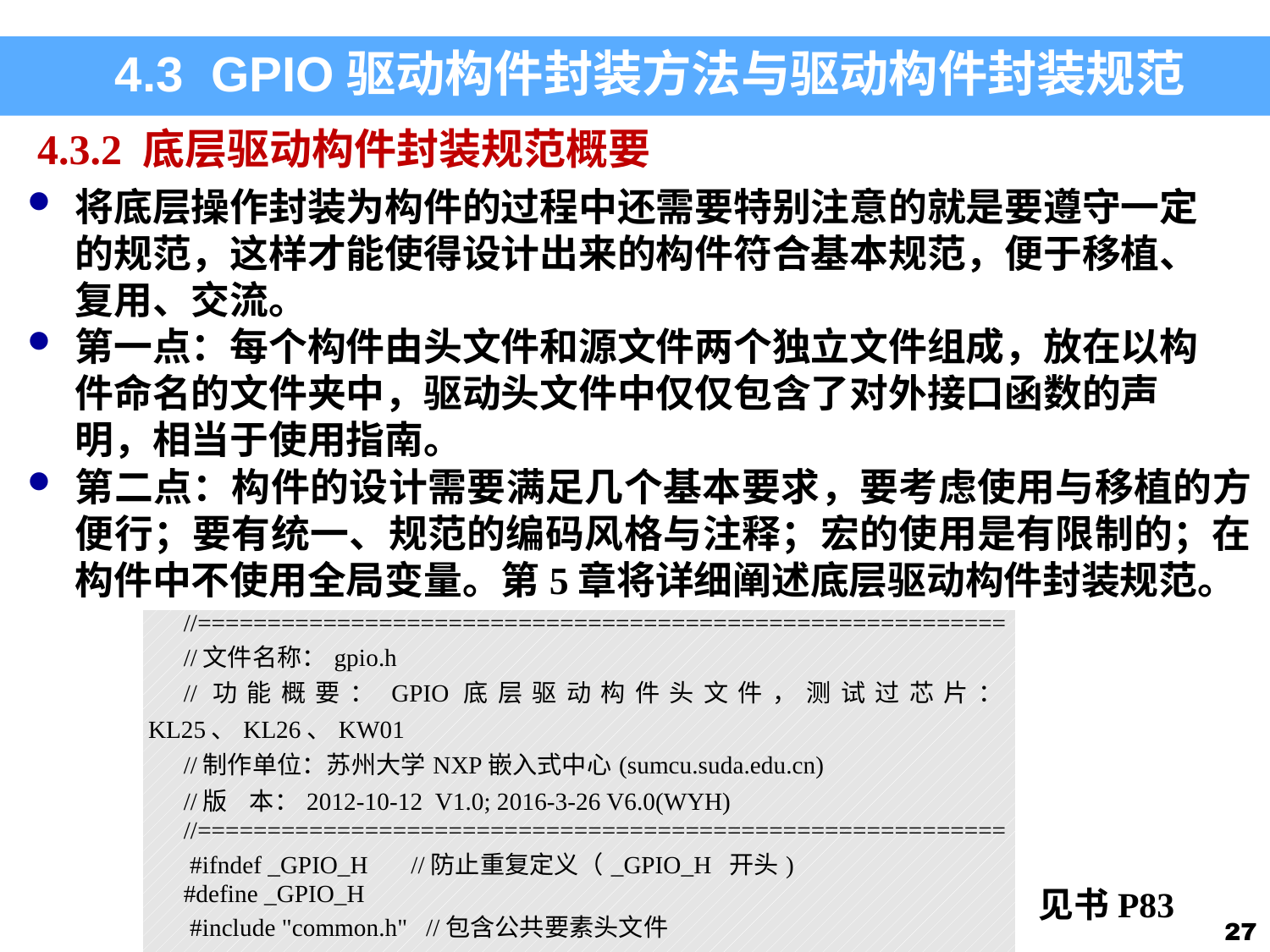

4.3  GPIO驱动构件封装方法与驱动构件封装规范
4.3.2 底层驱动构件封装规范概要
将底层操作封装为构件的过程中还需要特别注意的就是要遵守一定的规范，这样才能使得设计出来的构件符合基本规范，便于移植、复用、交流。
第一点：每个构件由头文件和源文件两个独立文件组成，放在以构件命名的文件夹中，驱动头文件中仅仅包含了对外接口函数的声明，相当于使用指南。
第二点：构件的设计需要满足几个基本要求，要考虑使用与移植的方便行；要有统一、规范的编码风格与注释；宏的使用是有限制的；在构件中不使用全局变量。第5章将详细阐述底层驱动构件封装规范。
| //========================================================== //文件名称：gpio.h //功能概要：GPIO底层驱动构件头文件，测试过芯片：KL25、KL26、KW01 //制作单位：苏州大学NXP嵌入式中心(sumcu.suda.edu.cn) //版 本：2012-10-12 V1.0; 2016-3-26 V6.0(WYH) //==========================================================  #ifndef \_GPIO\_H //防止重复定义（\_GPIO\_H 开头) #define \_GPIO\_H  #include "common.h" //包含公共要素头文件 …….. |
| --- |
见书P83
27